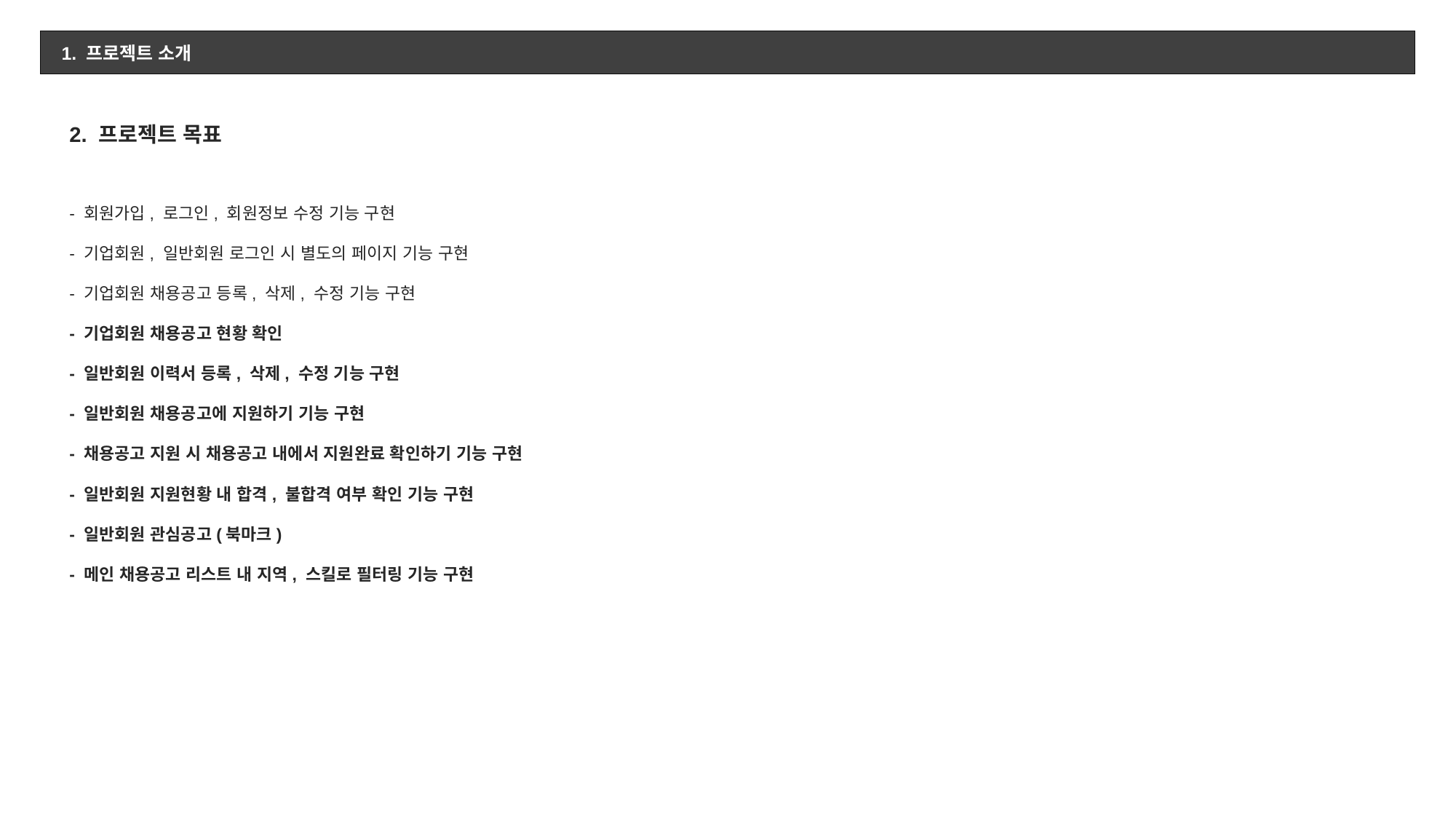

1. 프로젝트 소개
2. 프로젝트 목표

- 회원가입, 로그인, 회원정보 수정 기능 구현
- 기업회원, 일반회원 로그인 시 별도의 페이지 기능 구현
- 기업회원 채용공고 등록, 삭제, 수정 기능 구현
- 기업회원 채용공고 현황 확인
- 일반회원 이력서 등록, 삭제, 수정 기능 구현
- 일반회원 채용공고에 지원하기 기능 구현
- 채용공고 지원 시 채용공고 내에서 지원완료 확인하기 기능 구현
- 일반회원 지원현황 내 합격, 불합격 여부 확인 기능 구현
- 일반회원 관심공고(북마크)
- 메인 채용공고 리스트 내 지역, 스킬로 필터링 기능 구현